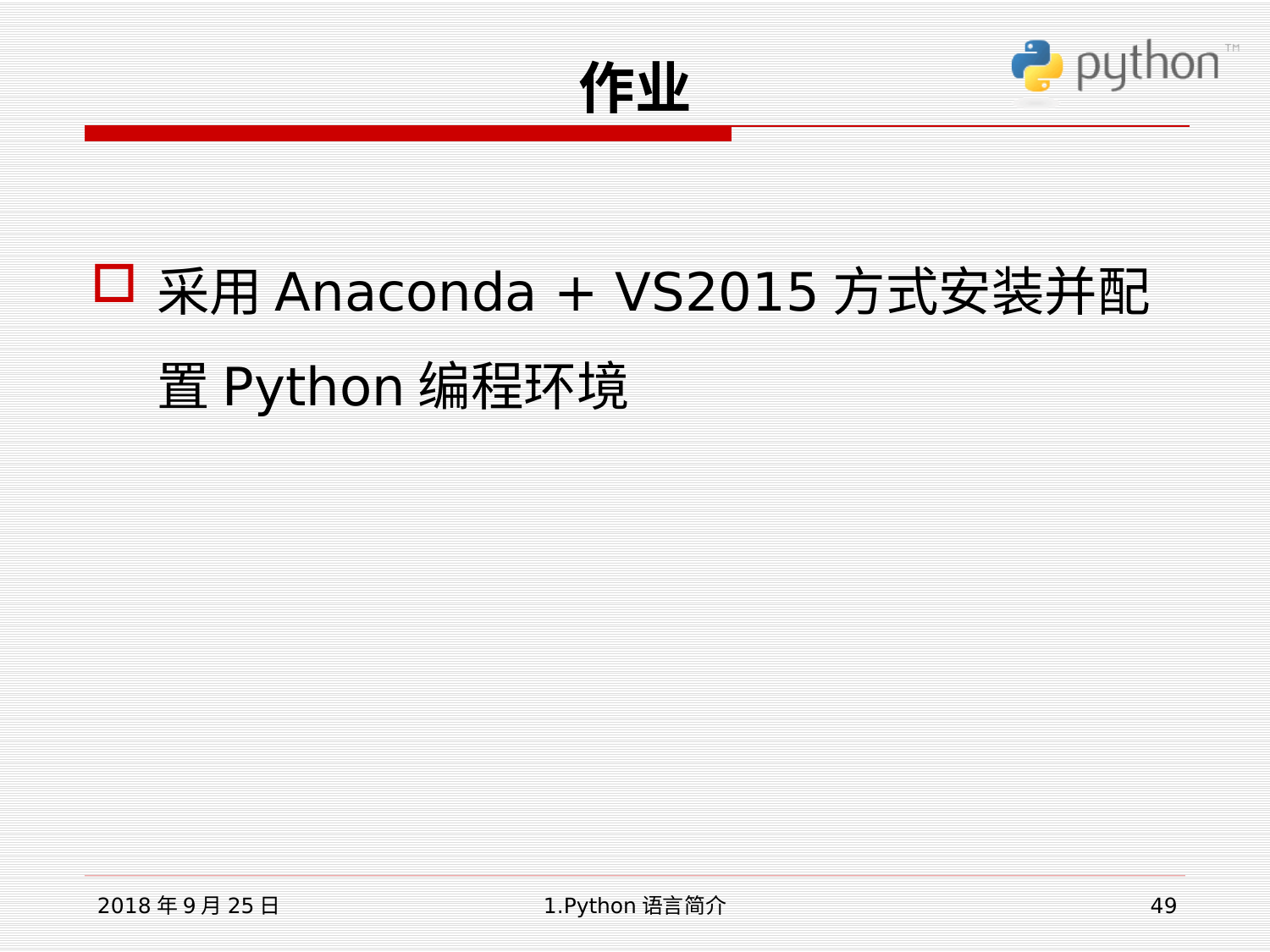

# 作业

采用Anaconda + VS2015方式安装并配置Python编程环境
2018年9月25日
1.Python语言简介
49